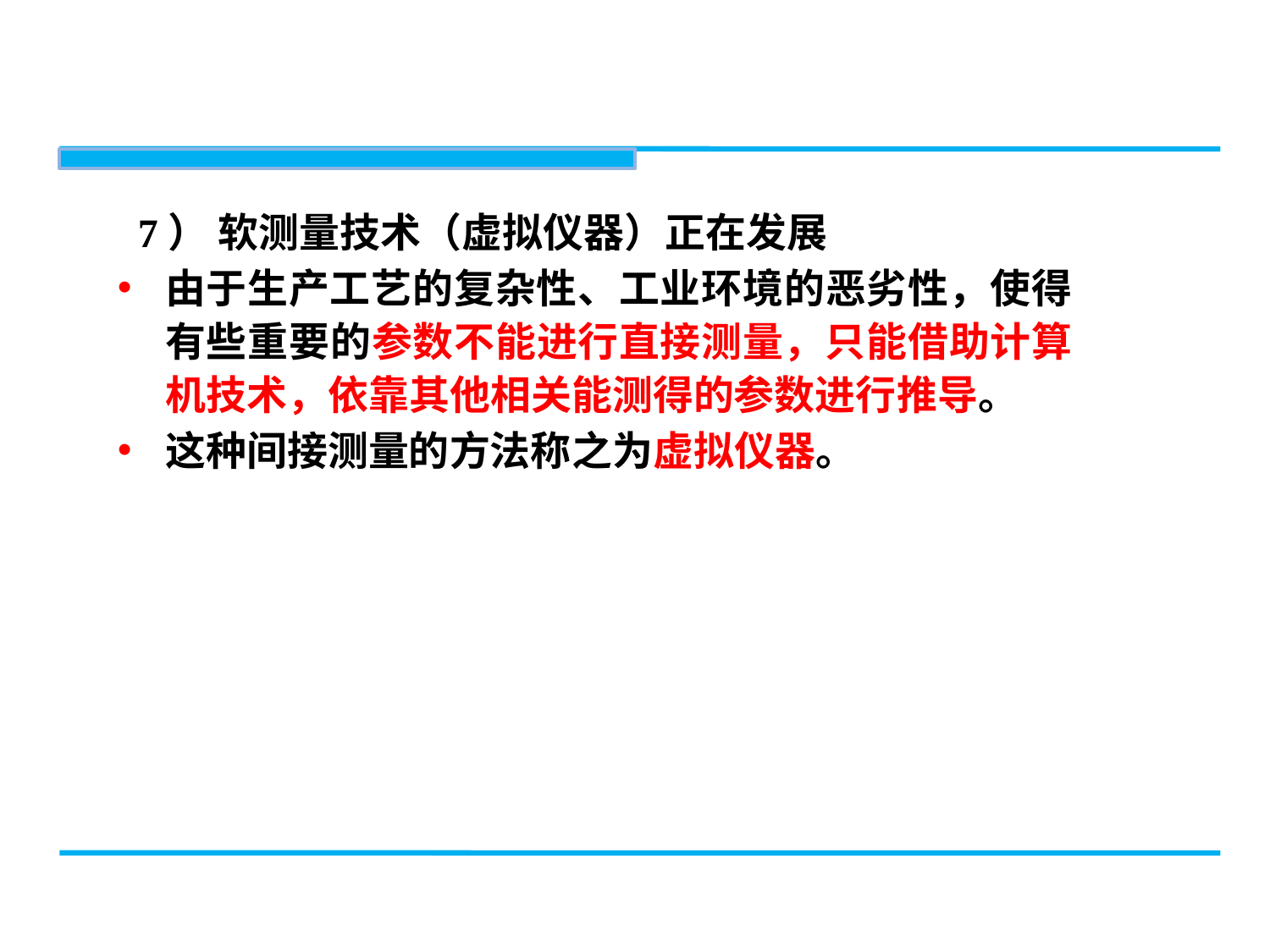

7） 软测量技术（虚拟仪器）正在发展
由于生产工艺的复杂性、工业环境的恶劣性，使得有些重要的参数不能进行直接测量，只能借助计算机技术，依靠其他相关能测得的参数进行推导。
这种间接测量的方法称之为虚拟仪器。